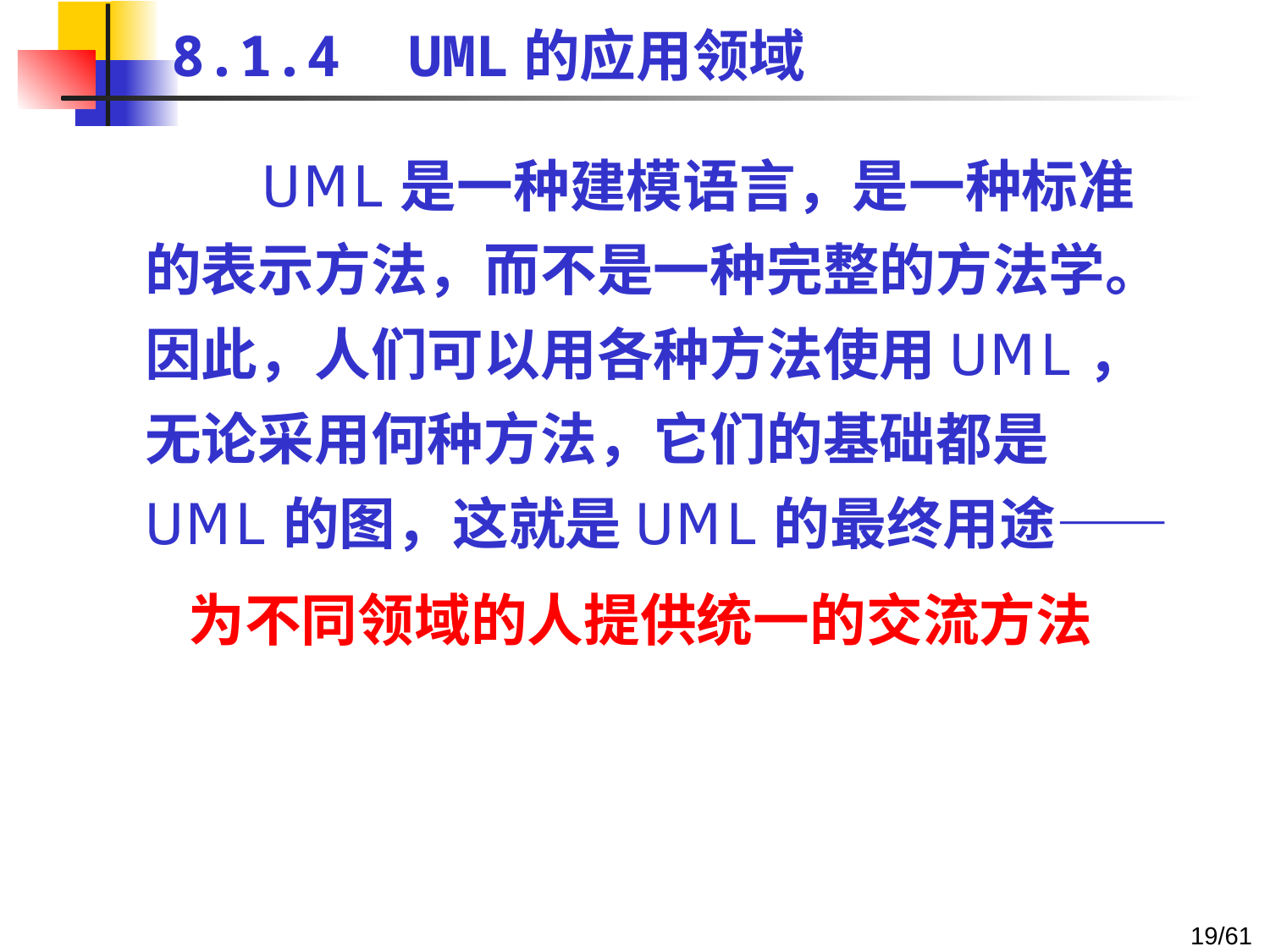

8.1.4  UML的应用领域
          UML是一种建模语言，是一种标准的表示方法，而不是一种完整的方法学。因此，人们可以用各种方法使用UML，无论采用何种方法，它们的基础都是UML的图，这就是UML的最终用途——
      为不同领域的人提供统一的交流方法
19/61